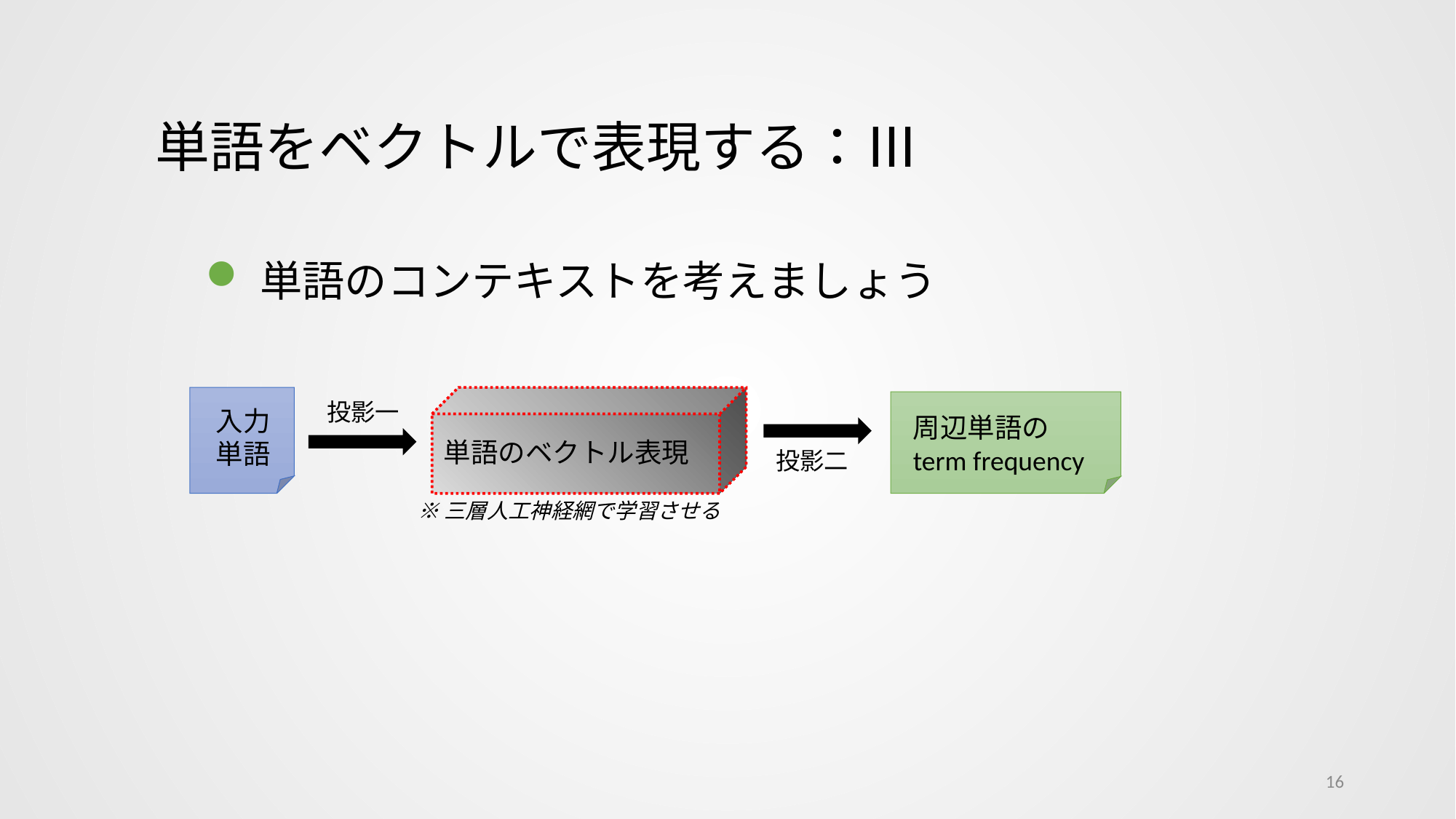

単語をベクトルで表現する：Ⅲ
単語のコンテキストを考えましょう

投影一
入力
単語
周辺単語の
term frequency

単語のベクトル表現
投影二
※三層人工神経網で学習させる
16